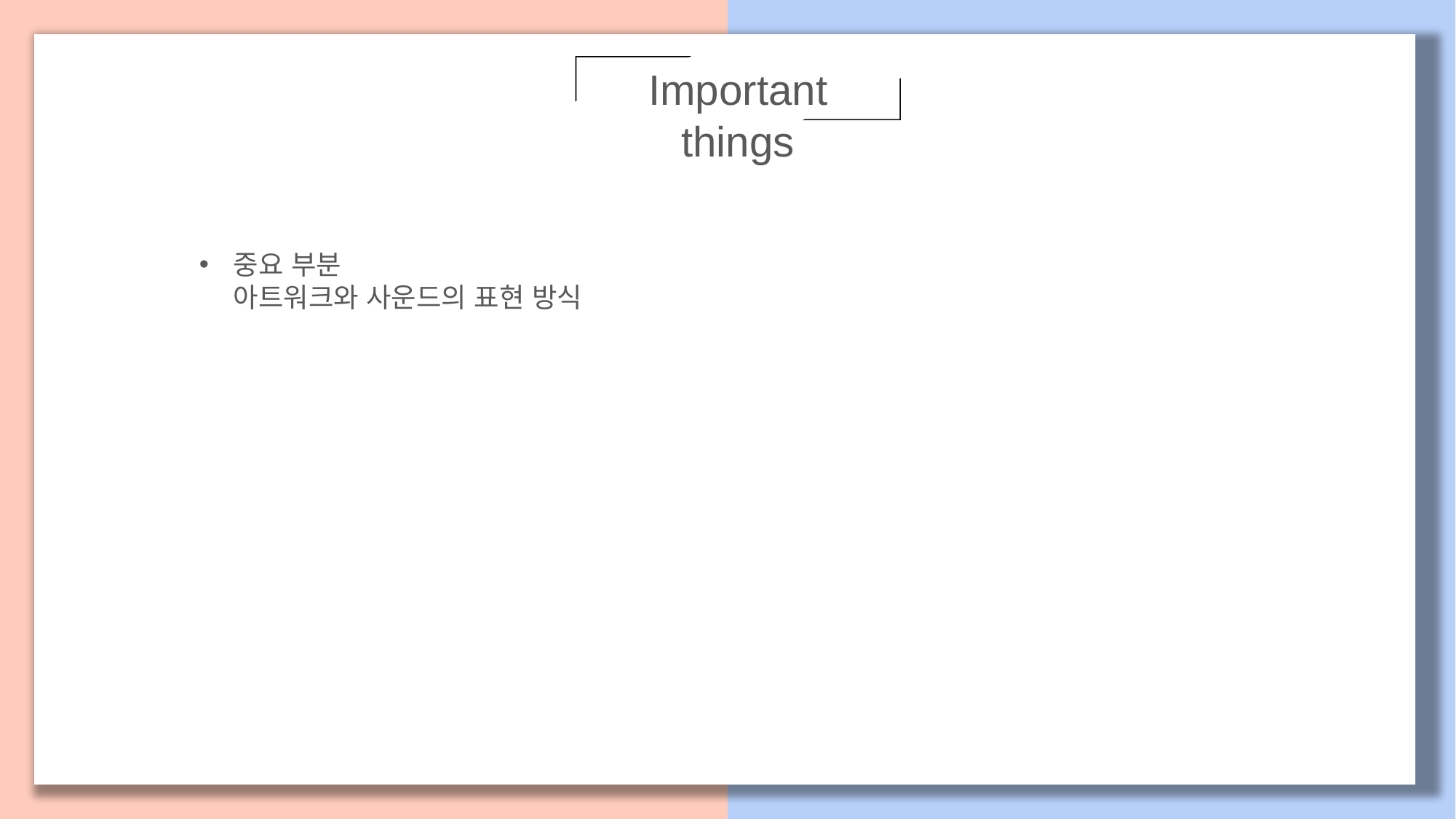

Important things

중요 부분
아트워크와 사운드의 표현 방식